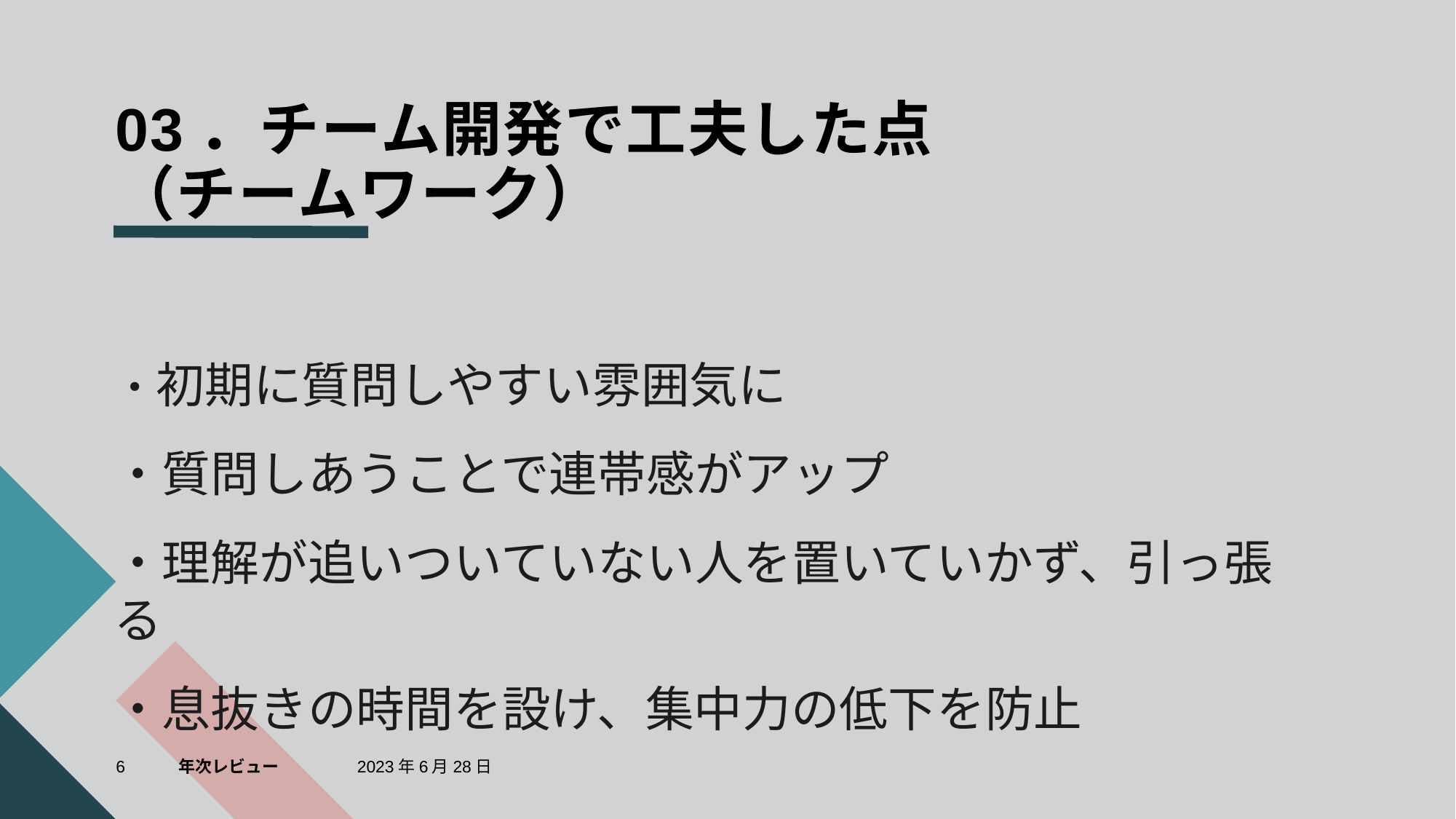

# 03．チーム開発で工夫した点 （チームワーク）

・初期に質問しやすい雰囲気に
・質問しあうことで連帯感がアップ
・理解が追いついていない人を置いていかず、引っ張る
・息抜きの時間を設け、集中力の低下を防止

6
年次レビュー
2023年6月28日